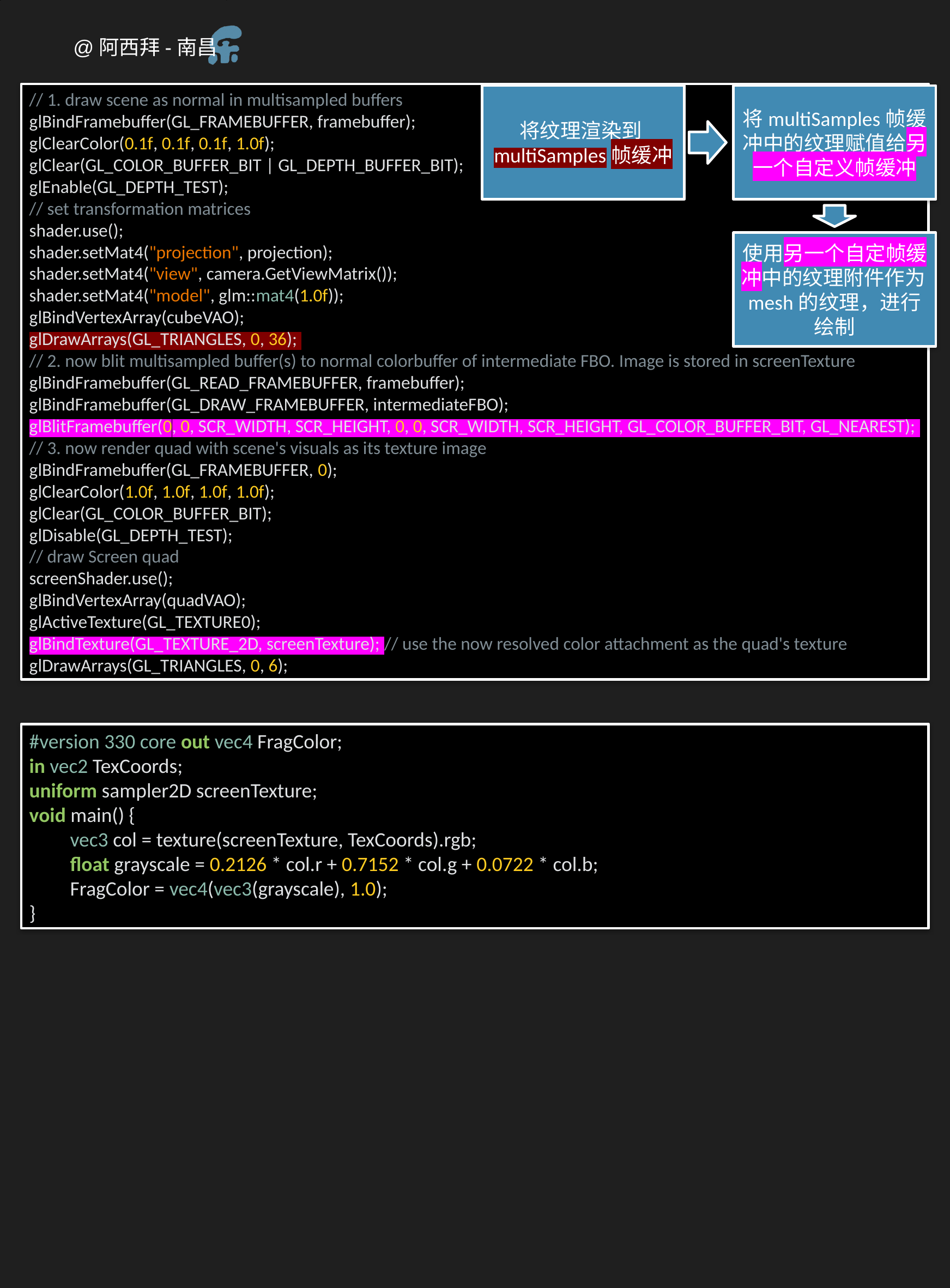

// 1. draw scene as normal in multisampled buffers
glBindFramebuffer(GL_FRAMEBUFFER, framebuffer);
glClearColor(0.1f, 0.1f, 0.1f, 1.0f);
glClear(GL_COLOR_BUFFER_BIT | GL_DEPTH_BUFFER_BIT);
glEnable(GL_DEPTH_TEST);
// set transformation matrices
shader.use();
shader.setMat4("projection", projection);
shader.setMat4("view", camera.GetViewMatrix());
shader.setMat4("model", glm::mat4(1.0f));
glBindVertexArray(cubeVAO);
glDrawArrays(GL_TRIANGLES, 0, 36);
// 2. now blit multisampled buffer(s) to normal colorbuffer of intermediate FBO. Image is stored in screenTexture
glBindFramebuffer(GL_READ_FRAMEBUFFER, framebuffer);
glBindFramebuffer(GL_DRAW_FRAMEBUFFER, intermediateFBO);
glBlitFramebuffer(0, 0, SCR_WIDTH, SCR_HEIGHT, 0, 0, SCR_WIDTH, SCR_HEIGHT, GL_COLOR_BUFFER_BIT, GL_NEAREST);
// 3. now render quad with scene's visuals as its texture image
glBindFramebuffer(GL_FRAMEBUFFER, 0);
glClearColor(1.0f, 1.0f, 1.0f, 1.0f);
glClear(GL_COLOR_BUFFER_BIT);
glDisable(GL_DEPTH_TEST);
// draw Screen quad
screenShader.use();
glBindVertexArray(quadVAO);
glActiveTexture(GL_TEXTURE0);
glBindTexture(GL_TEXTURE_2D, screenTexture); // use the now resolved color attachment as the quad's texture
glDrawArrays(GL_TRIANGLES, 0, 6);
将纹理渲染到multiSamples帧缓冲
将multiSamples帧缓冲中的纹理赋值给另一个自定义帧缓冲

使用另一个自定帧缓冲中的纹理附件作为mesh的纹理，进行绘制
#version 330 core out vec4 FragColor;
in vec2 TexCoords;
uniform sampler2D screenTexture;
void main() {
vec3 col = texture(screenTexture, TexCoords).rgb;
float grayscale = 0.2126 * col.r + 0.7152 * col.g + 0.0722 * col.b;
FragColor = vec4(vec3(grayscale), 1.0);
}